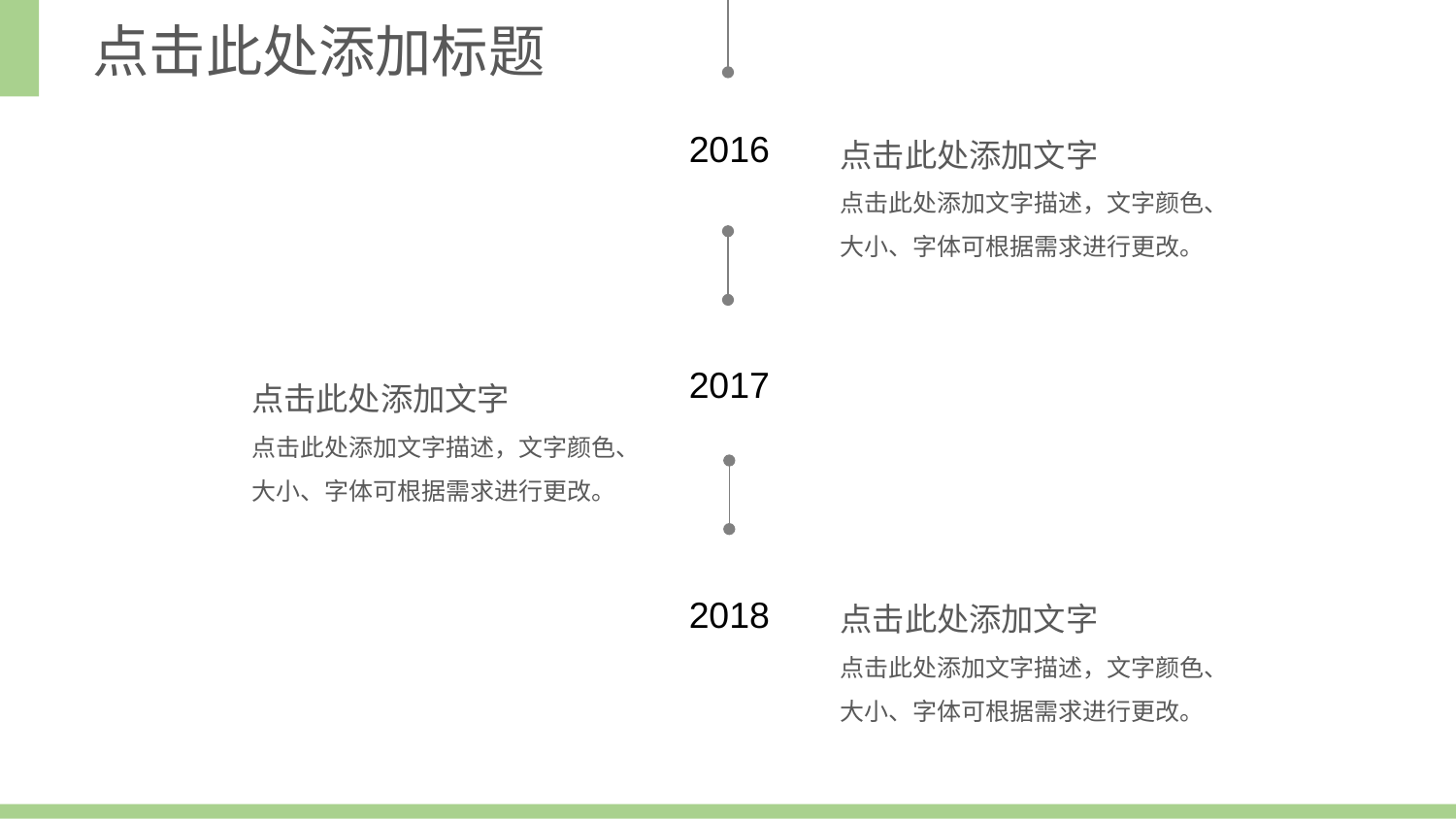

点击此处添加标题
点击此处添加文字
点击此处添加文字描述，文字颜色、大小、字体可根据需求进行更改。
2016
点击此处添加文字
点击此处添加文字描述，文字颜色、大小、字体可根据需求进行更改。
2017
点击此处添加文字
点击此处添加文字描述，文字颜色、大小、字体可根据需求进行更改。
2018